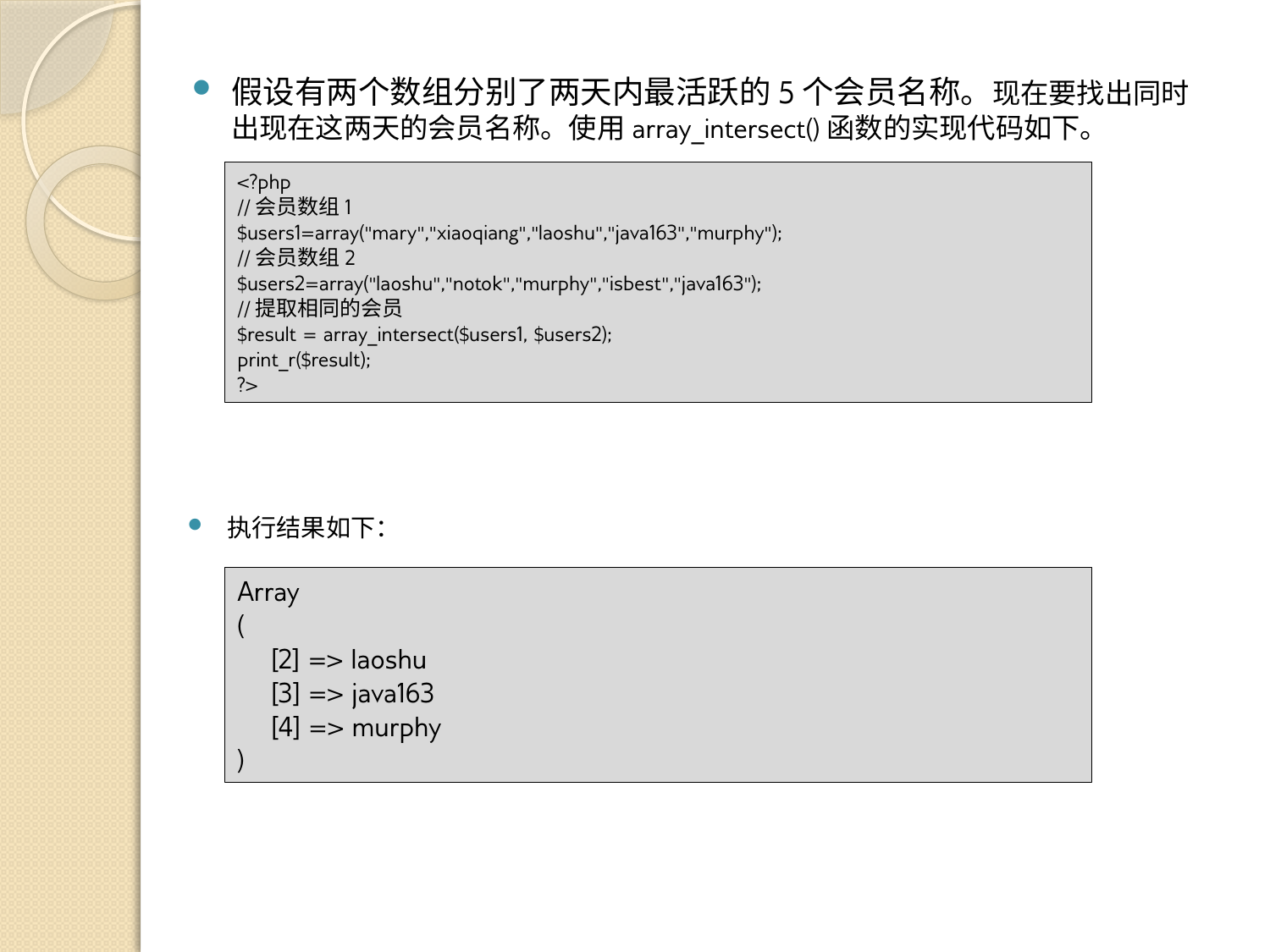

假设有两个数组分别了两天内最活跃的5个会员名称。现在要找出同时出现在这两天的会员名称。使用array_intersect()函数的实现代码如下。
<?php
//会员数组1
$users1=array("mary","xiaoqiang","laoshu","java163","murphy");
//会员数组2
$users2=array("laoshu","notok","murphy","isbest","java163");
//提取相同的会员
$result = array_intersect($users1, $users2);
print_r($result);
?>
执行结果如下：
Array
(
    [2] => laoshu
    [3] => java163
    [4] => murphy
)